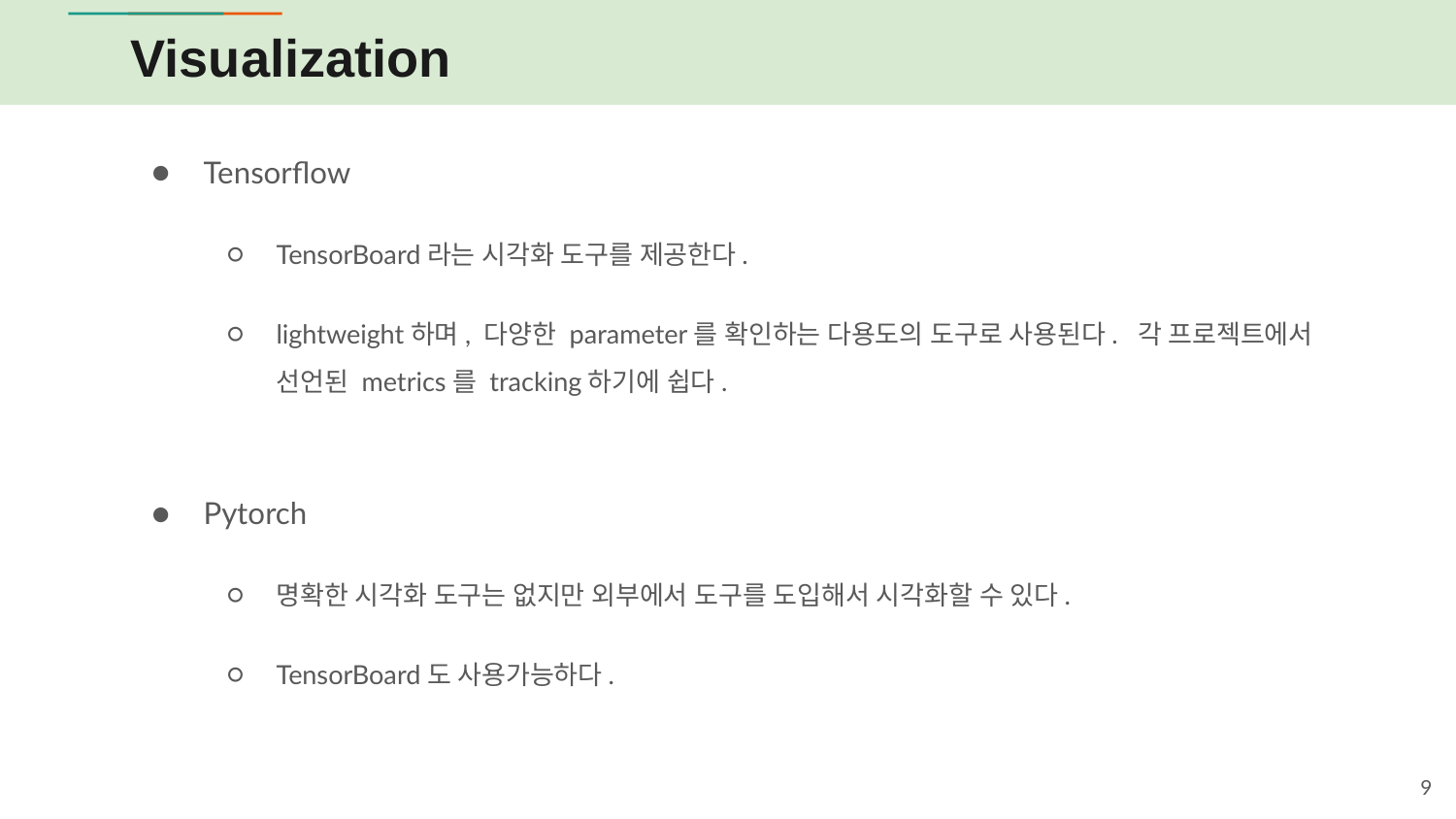

# Visualization
Tensorflow
TensorBoard라는 시각화 도구를 제공한다.
lightweight하며, 다양한 parameter를 확인하는 다용도의 도구로 사용된다.  각 프로젝트에서 선언된 metrics를 tracking하기에 쉽다.

Pytorch
명확한 시각화 도구는 없지만 외부에서 도구를 도입해서 시각화할 수 있다.
TensorBoard도 사용가능하다.

9